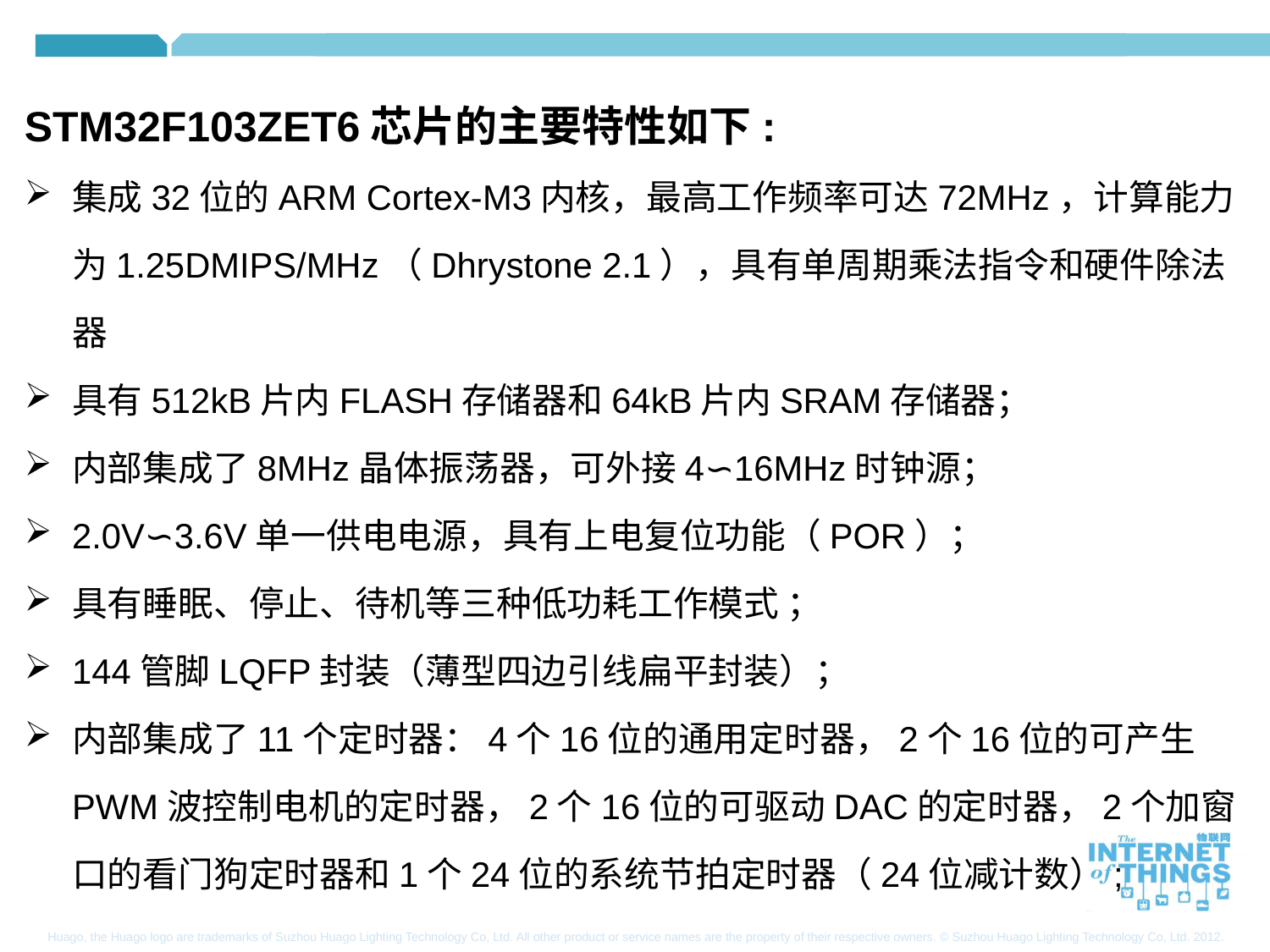

STM32F103ZET6芯片的主要特性如下:
集成32位的ARM Cortex-M3内核，最高工作频率可达72MHz，计算能力为1.25DMIPS/MHz（Dhrystone 2.1），具有单周期乘法指令和硬件除法器
具有512kB片内FLASH存储器和64kB片内SRAM存储器；
内部集成了8MHz晶体振荡器，可外接4∽16MHz时钟源；
2.0V∽3.6V单一供电电源，具有上电复位功能（POR）；
具有睡眠、停止、待机等三种低功耗工作模式 ；
144管脚LQFP封装（薄型四边引线扁平封装）；
内部集成了11个定时器：4个16位的通用定时器，2个16位的可产生PWM波控制电机的定时器，2个16位的可驱动DAC的定时器，2个加窗口的看门狗定时器和1个24位的系统节拍定时器（24位减计数）;
二传输网络介绍
三、实际应用举例